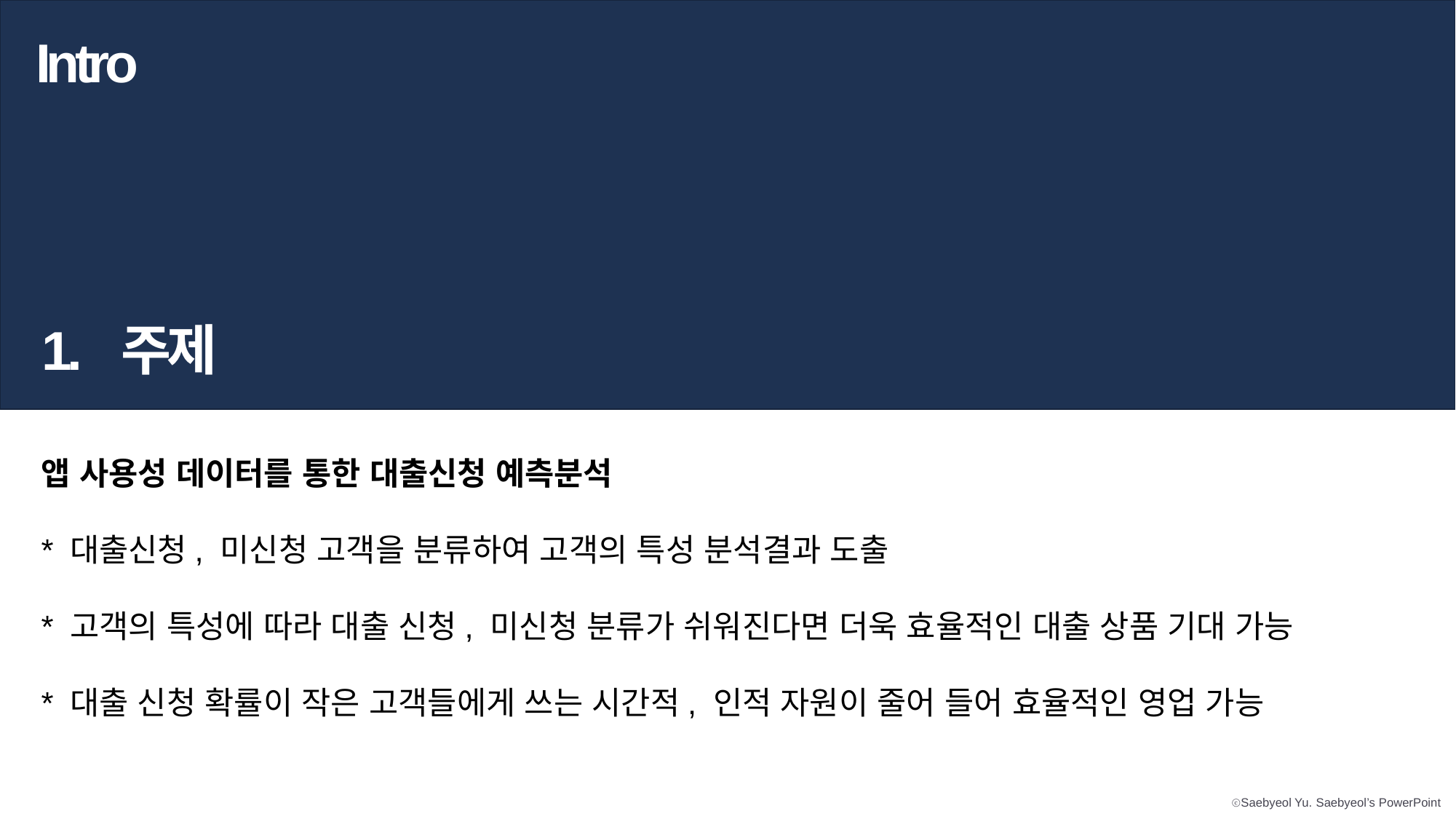

Intro
1.  주제
앱 사용성 데이터를 통한 대출신청 예측분석

* 대출신청, 미신청 고객을 분류하여 고객의 특성 분석결과 도출
* 고객의 특성에 따라 대출 신청, 미신청 분류가 쉬워진다면 더욱 효율적인 대출 상품 기대 가능
* 대출 신청 확률이 작은 고객들에게 쓰는 시간적, 인적 자원이 줄어 들어 효율적인 영업 가능